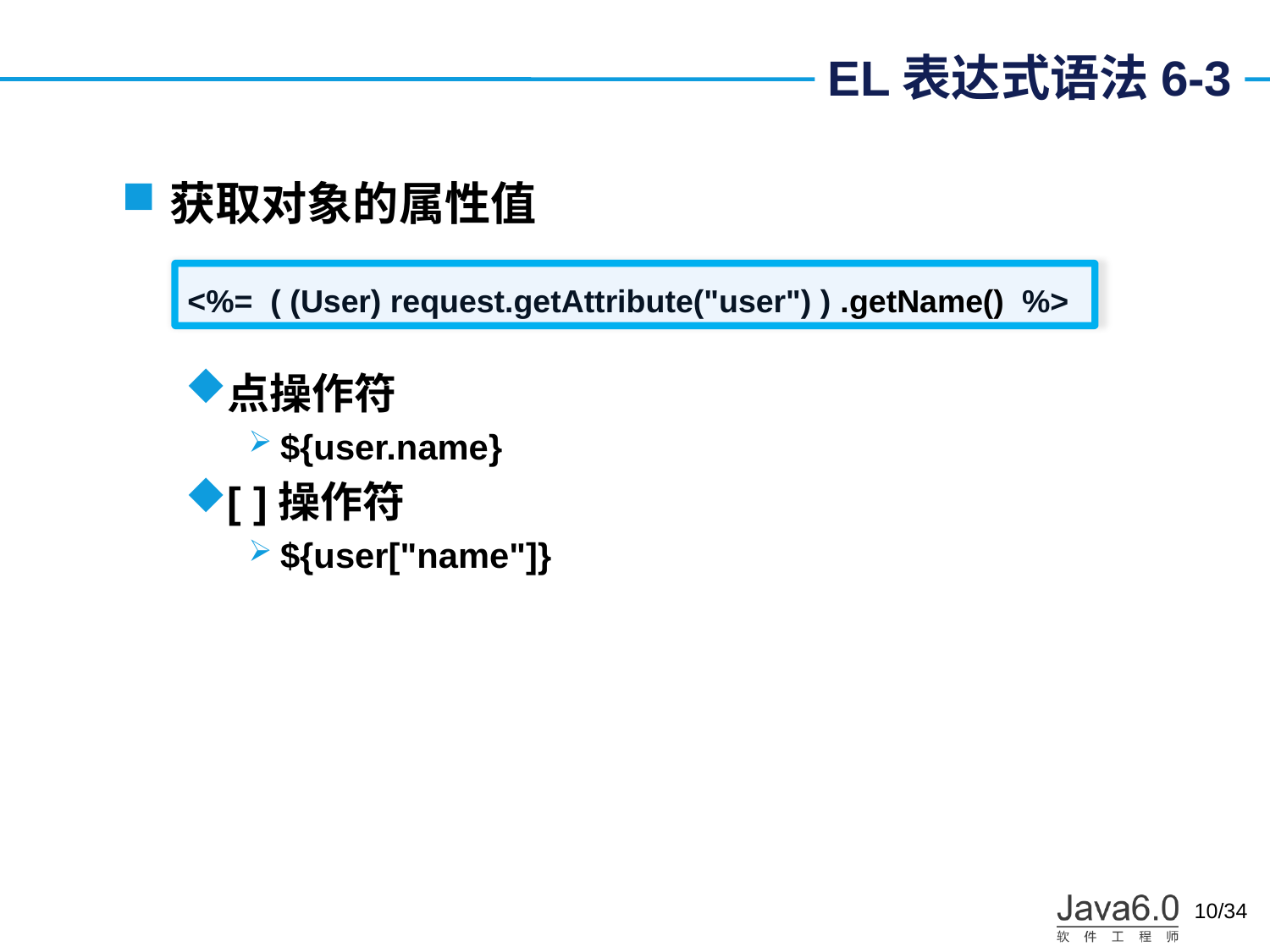

# EL表达式语法6-3
获取对象的属性值

点操作符
${user.name}
[ ]操作符
${user["name"]}

<%=  ( (User) request.getAttribute("user") ) .getName()  %>
10/34